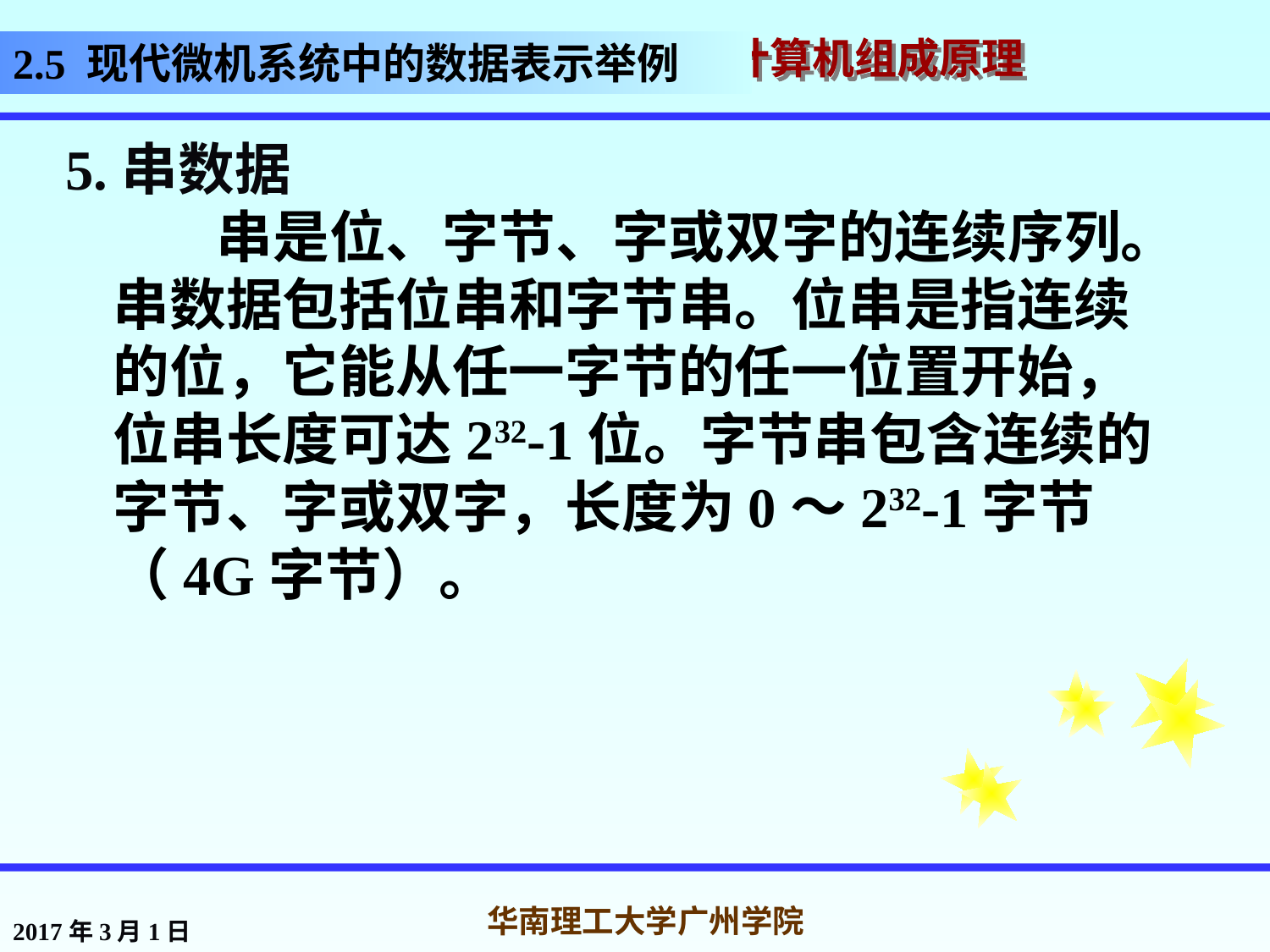

# 2.5 现代微机系统中的数据表示举例
5.串数据
        串是位、字节、字或双字的连续序列。串数据包括位串和字节串。位串是指连续的位，它能从任一字节的任一位置开始，位串长度可达232-1位。字节串包含连续的字节、字或双字，长度为0～232-1字节（4G字节）。
2017年3月1日
华南理工大学广州学院